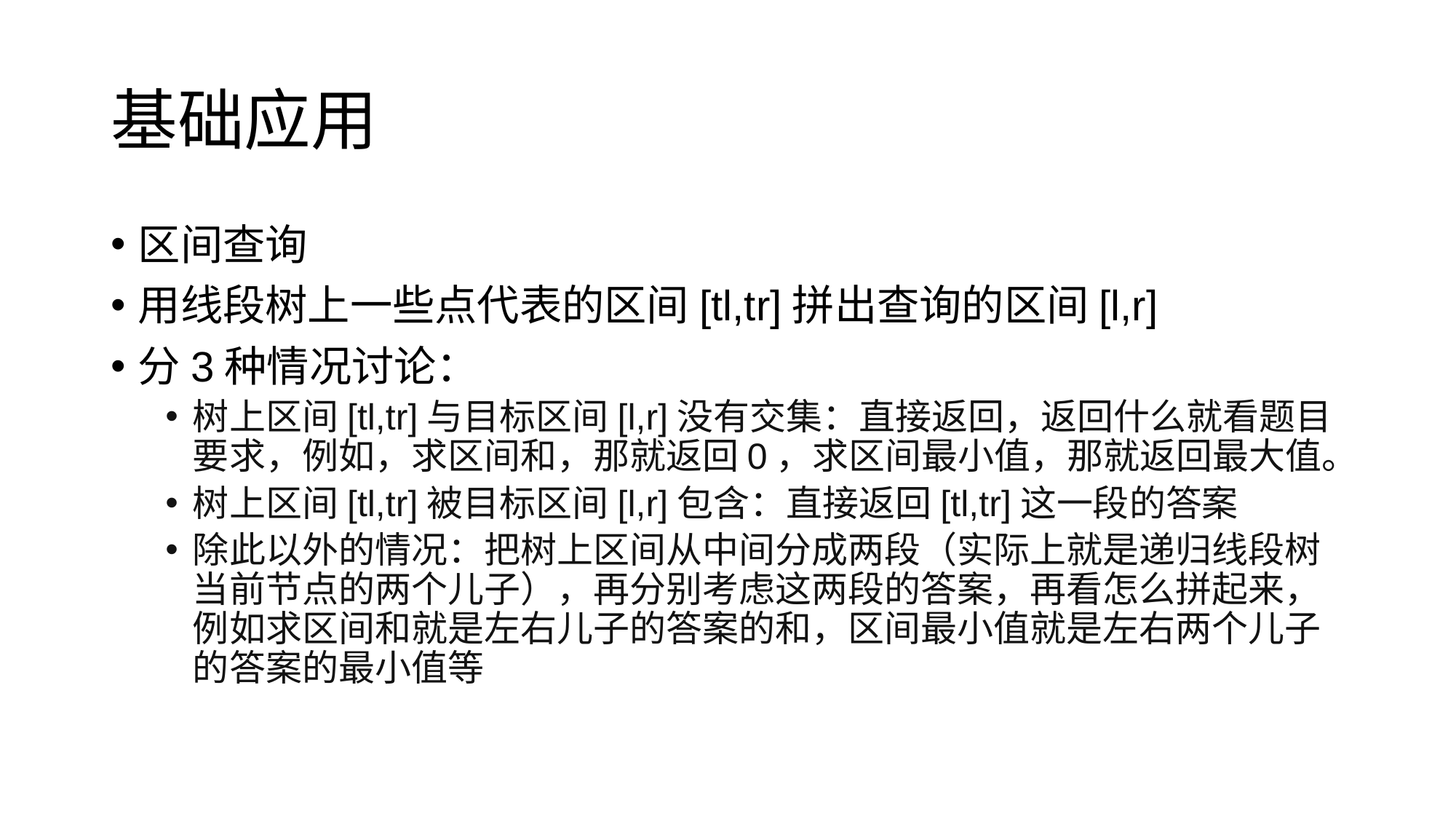

# 基础应用
区间查询
用线段树上一些点代表的区间[tl,tr]拼出查询的区间[l,r]
分3种情况讨论：
树上区间[tl,tr]与目标区间[l,r]没有交集：直接返回，返回什么就看题目要求，例如，求区间和，那就返回0，求区间最小值，那就返回最大值。
树上区间[tl,tr]被目标区间[l,r]包含：直接返回[tl,tr]这一段的答案
除此以外的情况：把树上区间从中间分成两段（实际上就是递归线段树当前节点的两个儿子），再分别考虑这两段的答案，再看怎么拼起来，例如求区间和就是左右儿子的答案的和，区间最小值就是左右两个儿子的答案的最小值等